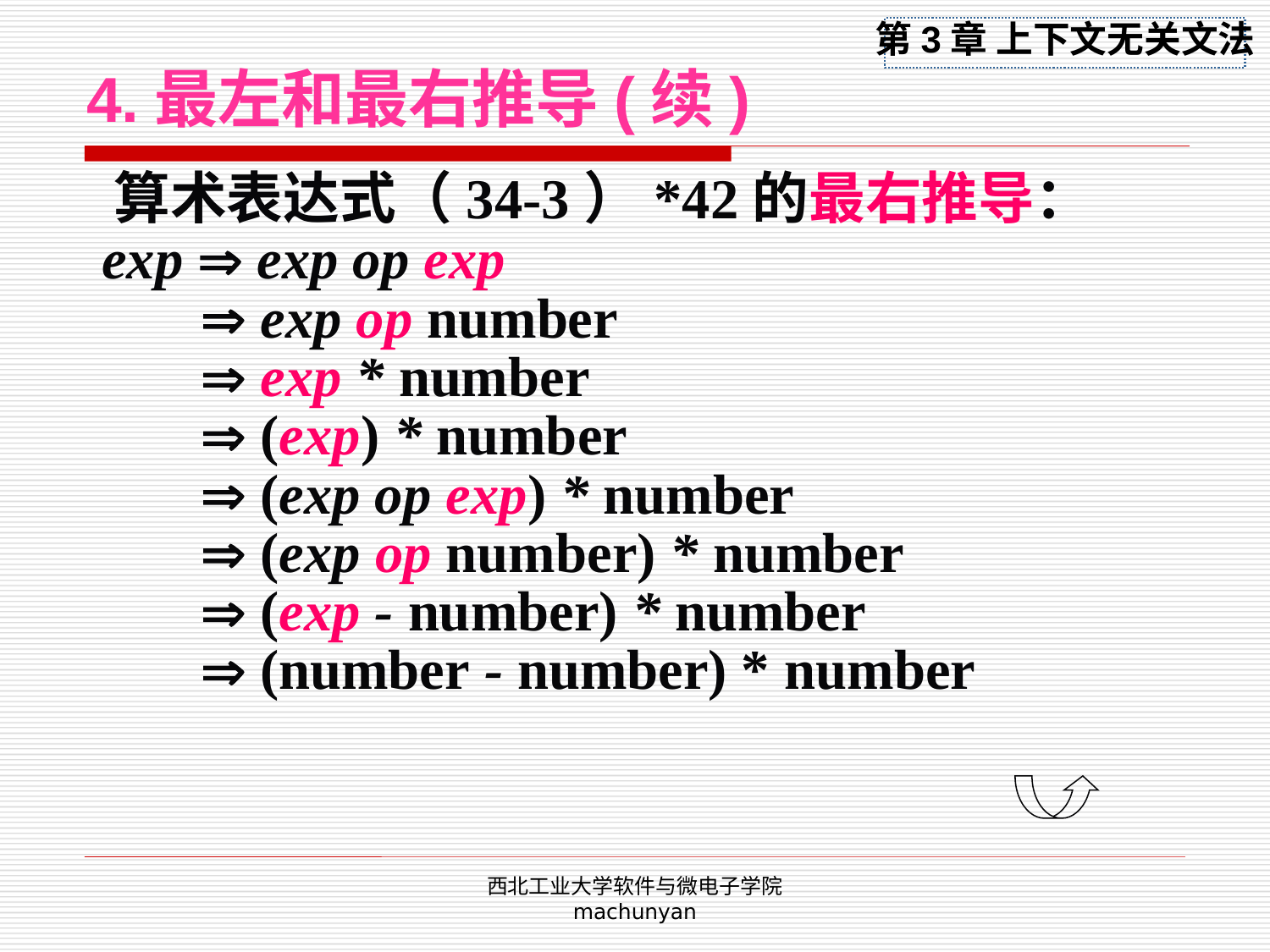

4.最左和最右推导(续)
 算术表达式（34-3）*42的最右推导：
 exp ⇒ exp op exp
        ⇒ exp op number
        ⇒ exp * number
        ⇒ (exp) * number
        ⇒ (exp op exp) * number
        ⇒ (exp op number) * number
        ⇒ (exp - number) * number
        ⇒ (number - number) * number

西北工业大学软件与微电子学院 machunyan
30